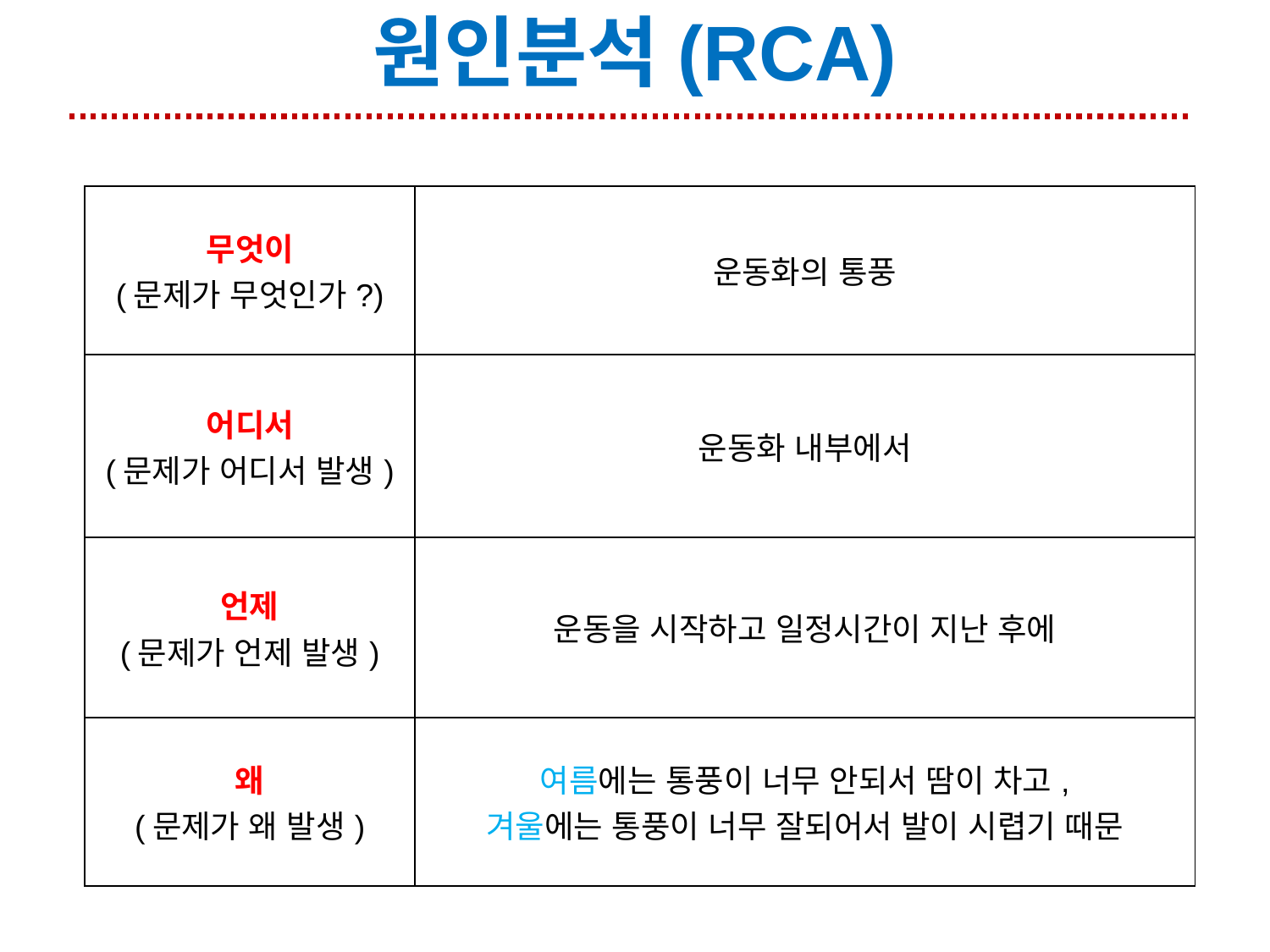

# 원인분석(RCA)
| 무엇이 (문제가 무엇인가?) | 운동화의 통풍 |
| --- | --- |
| 어디서 (문제가 어디서 발생) | 운동화 내부에서 |
| 언제 (문제가 언제 발생) | 운동을 시작하고 일정시간이 지난 후에 |
| 왜 (문제가 왜 발생) | 여름에는 통풍이 너무 안되서 땀이 차고, 겨울에는 통풍이 너무 잘되어서 발이 시렵기 때문 |